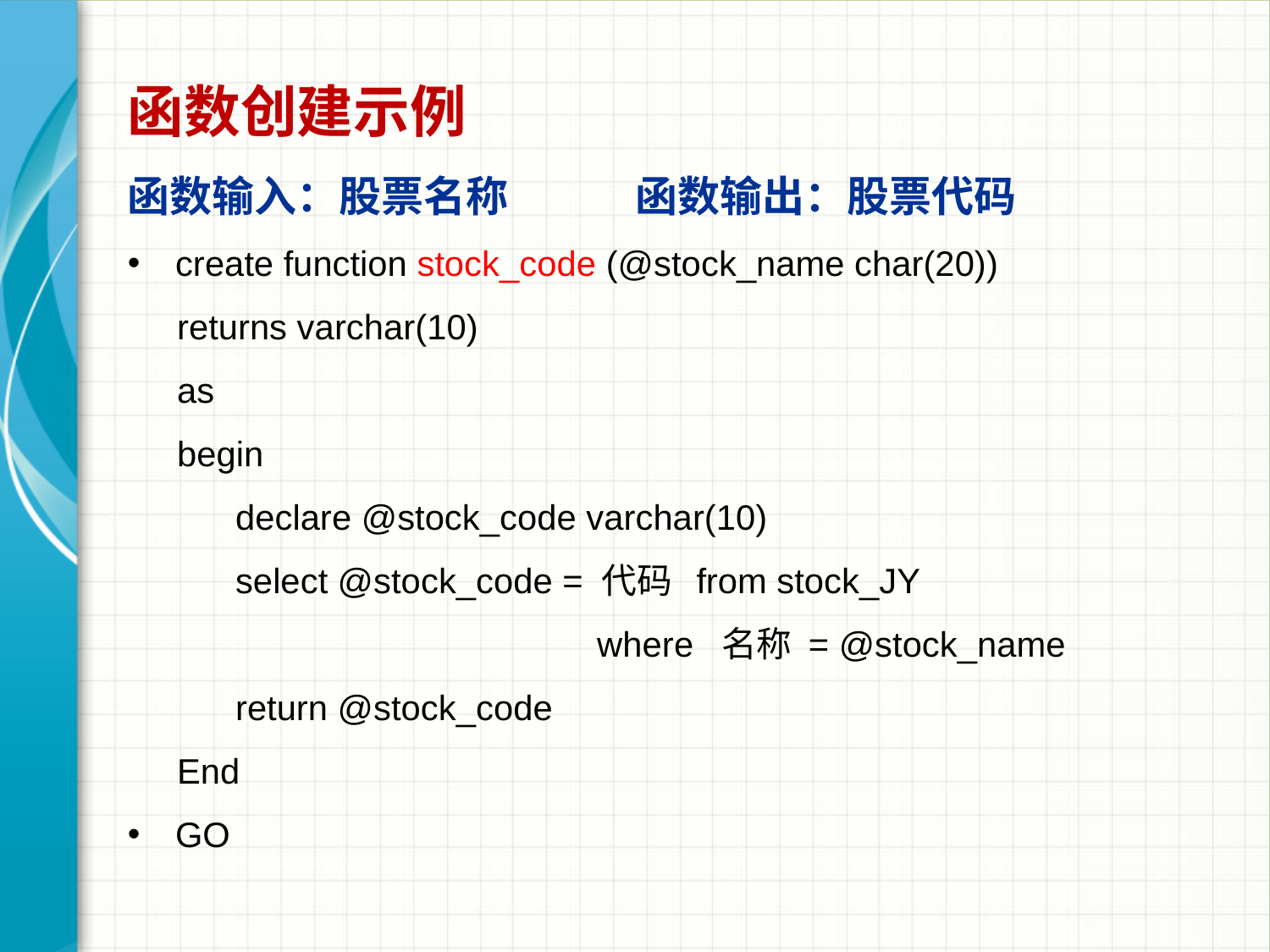

函数创建示例
函数输入：股票名称	函数输出：股票代码
create function stock_code (@stock_name char(20))
returns varchar(10)
as
begin
      declare @stock_code varchar(10)
      select @stock_code = 代码  from stock_JY
			    where  名称 = @stock_name
      return @stock_code
End
GO